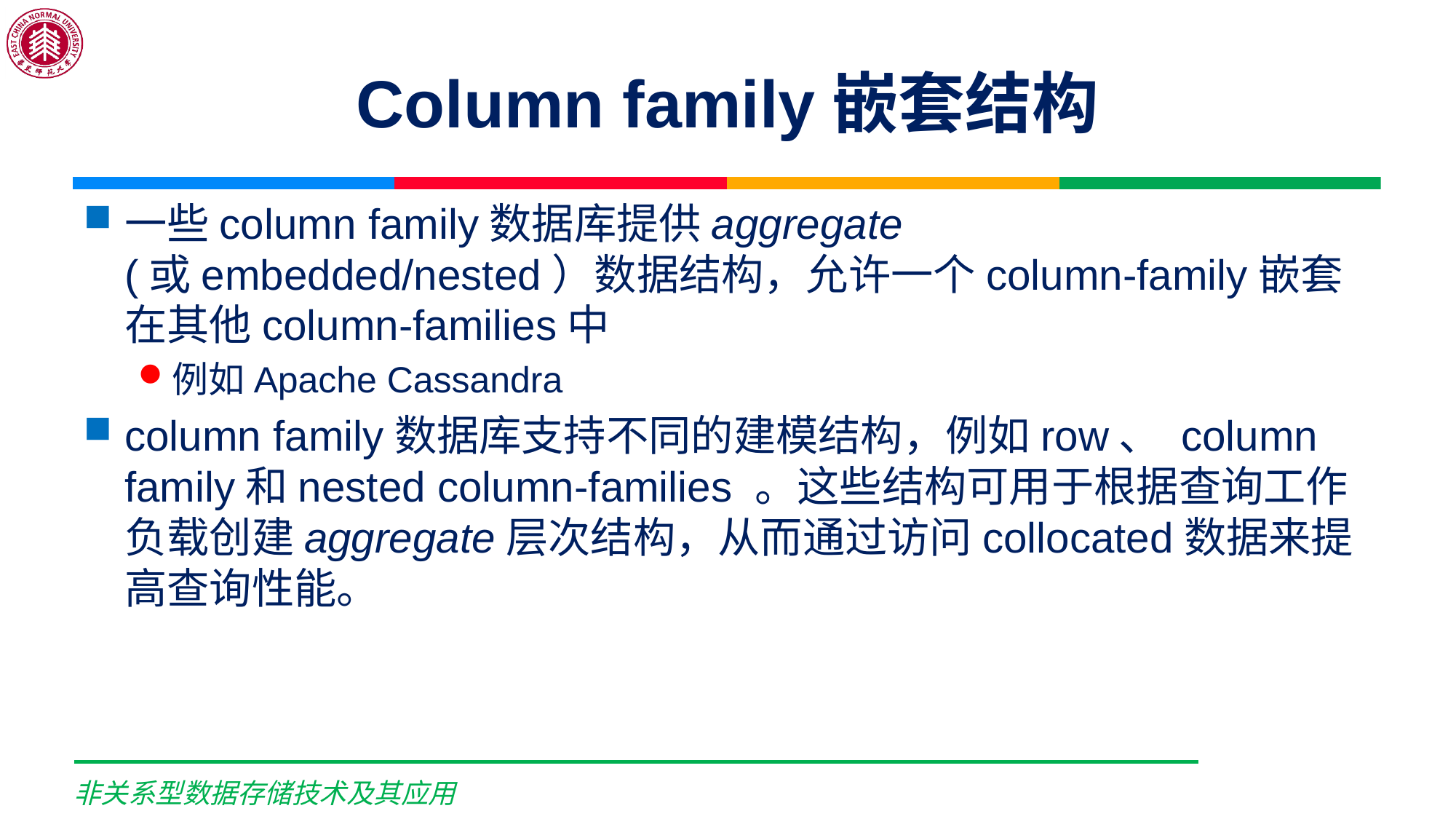

# Column family嵌套结构
一些column family数据库提供aggregate (或embedded/nested）数据结构，允许一个column-family嵌套在其他column-families中
例如Apache Cassandra
column family数据库支持不同的建模结构，例如row、 column family和nested column-families 。这些结构可用于根据查询工作负载创建aggregate层次结构，从而通过访问collocated数据来提高查询性能。